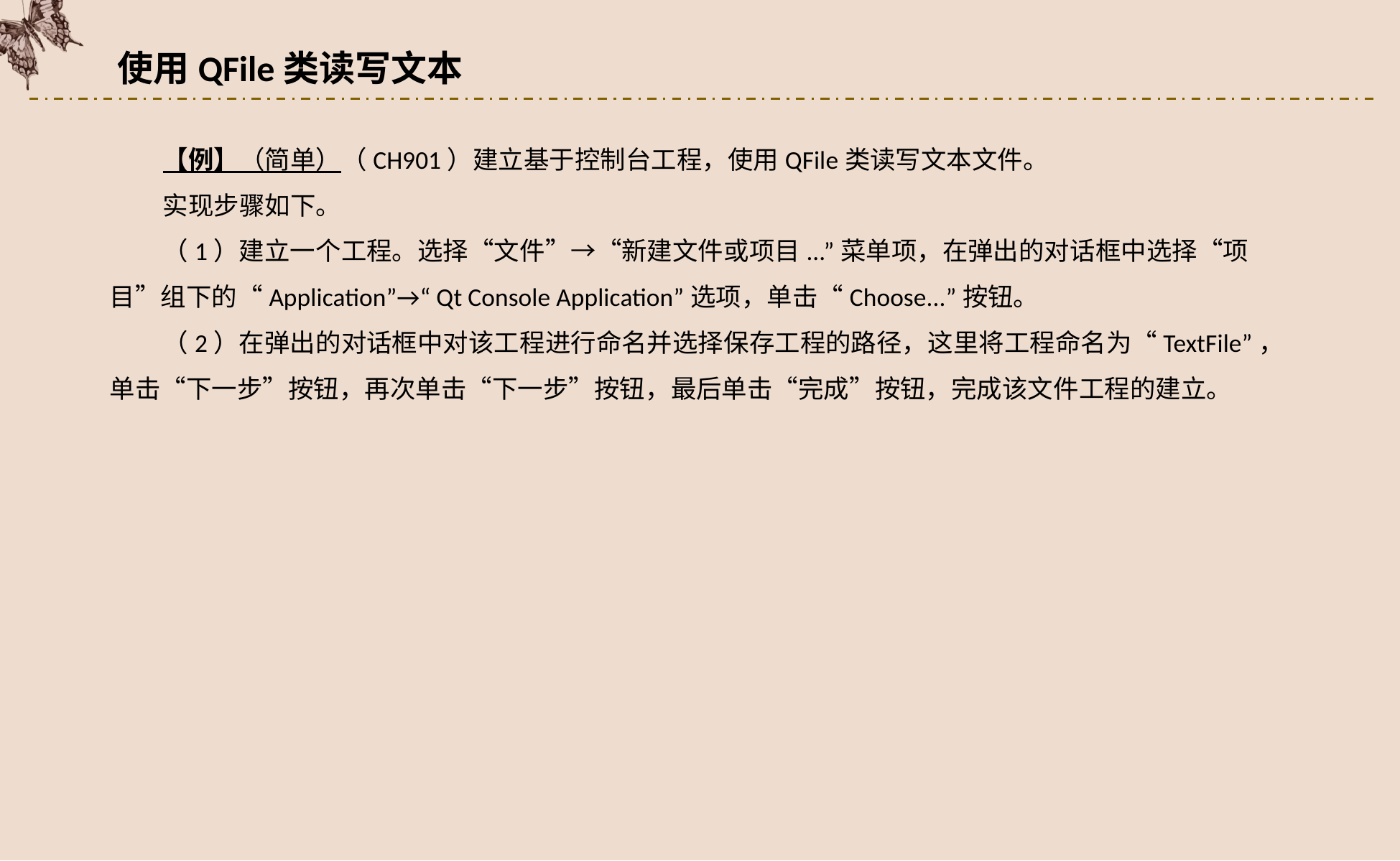

使用QFile类读写文本
【例】（简单）（CH901）建立基于控制台工程，使用QFile类读写文本文件。
实现步骤如下。
（1）建立一个工程。选择“文件”→“新建文件或项目...”菜单项，在弹出的对话框中选择“项目”组下的“Application”→“ Qt Console Application”选项，单击“Choose...”按钮。
（2）在弹出的对话框中对该工程进行命名并选择保存工程的路径，这里将工程命名为“TextFile”，单击“下一步”按钮，再次单击“下一步”按钮，最后单击“完成”按钮，完成该文件工程的建立。